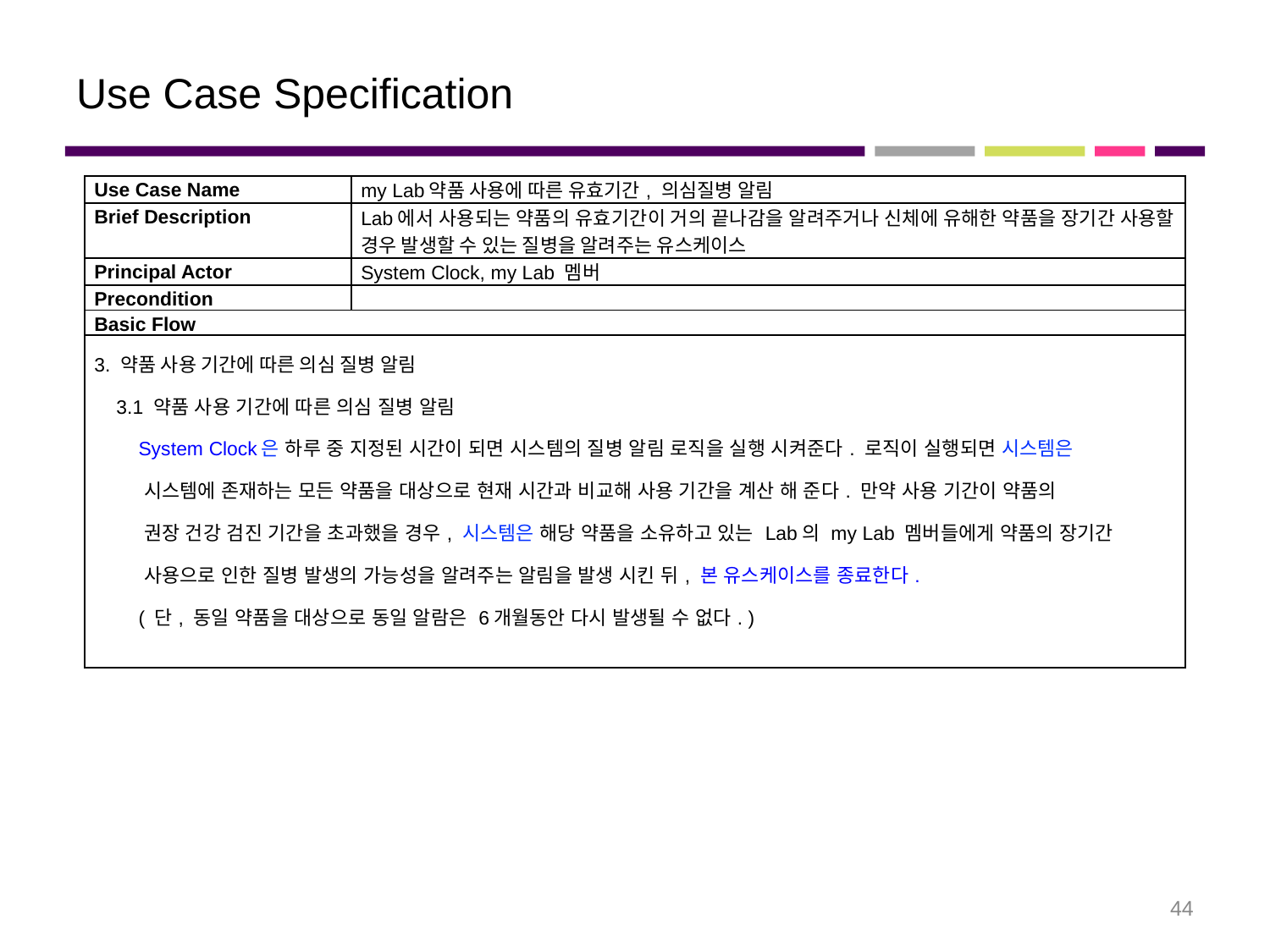

# Use Case Specification

| Use Case Name | my Lab약품 사용에 따른 유효기간, 의심질병 알림 |
| --- | --- |
| Brief Description | Lab에서 사용되는 약품의 유효기간이 거의 끝나감을 알려주거나 신체에 유해한 약품을 장기간 사용할 경우 발생할 수 있는 질병을 알려주는 유스케이스 |
| Principal Actor | System Clock, my Lab 멤버 |
| Precondition |  |
| Basic Flow |  |
| 3. 약품 사용 기간에 따른 의심 질병 알림 3.1 약품 사용 기간에 따른 의심 질병 알림 System Clock은 하루 중 지정된 시간이 되면 시스템의 질병 알림 로직을 실행 시켜준다. 로직이 실행되면 시스템은 시스템에 존재하는 모든 약품을 대상으로 현재 시간과 비교해 사용 기간을 계산 해 준다. 만약 사용 기간이 약품의 권장 건강 검진 기간을 초과했을 경우, 시스템은 해당 약품을 소유하고 있는 Lab의 my Lab 멤버들에게 약품의 장기간 사용으로 인한 질병 발생의 가능성을 알려주는 알림을 발생 시킨 뒤, 본 유스케이스를 종료한다. ( 단, 동일 약품을 대상으로 동일 알람은 6개월동안 다시 발생될 수 없다. ) |  |
44